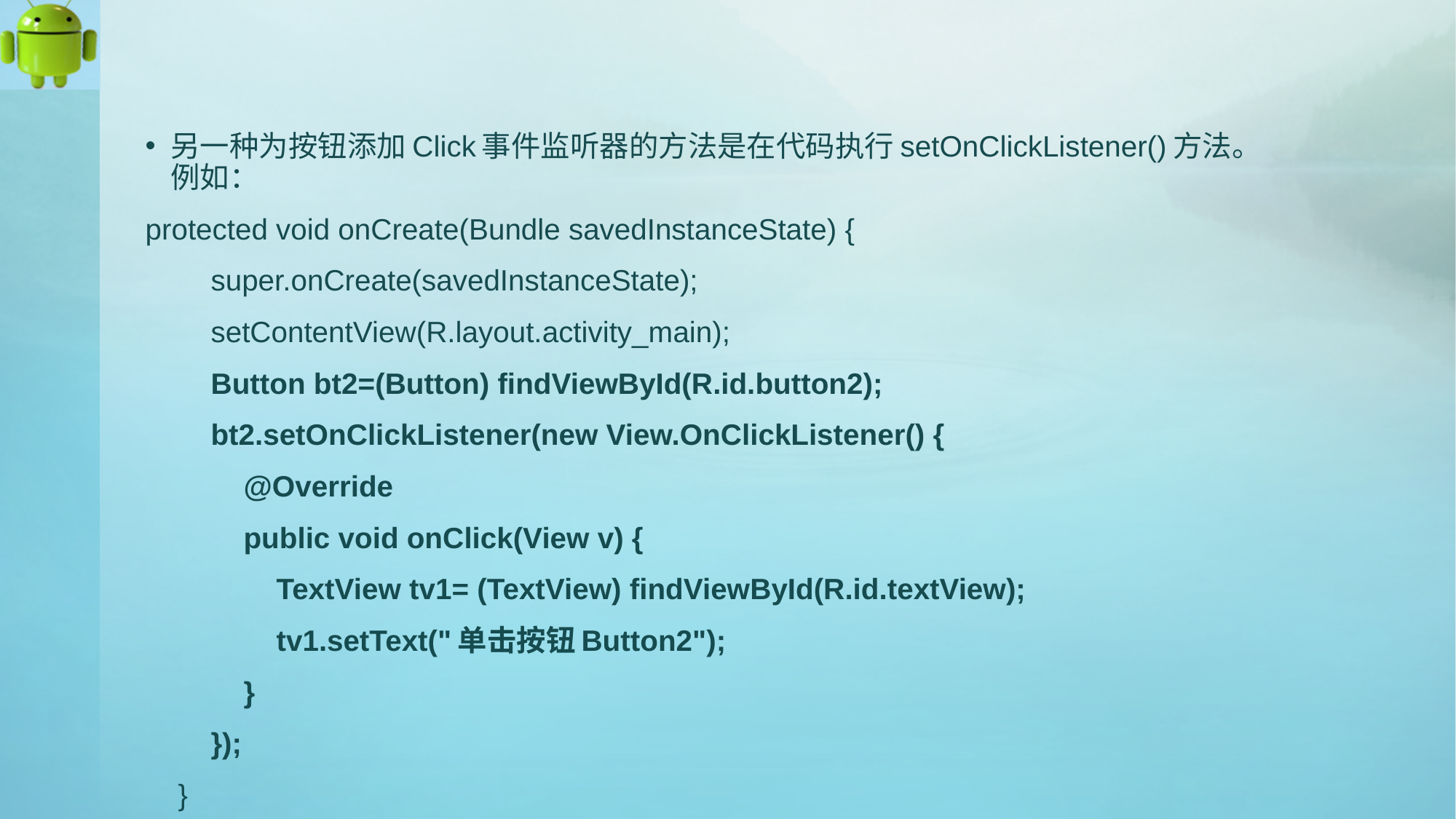

另一种为按钮添加Click事件监听器的方法是在代码执行setOnClickListener()方法。例如：
protected void onCreate(Bundle savedInstanceState) {
        super.onCreate(savedInstanceState);
        setContentView(R.layout.activity_main);
        Button bt2=(Button) findViewById(R.id.button2);
        bt2.setOnClickListener(new View.OnClickListener() {
            @Override
            public void onClick(View v) {
                TextView tv1= (TextView) findViewById(R.id.textView);
                tv1.setText("单击按钮Button2");
            }
        });
    }